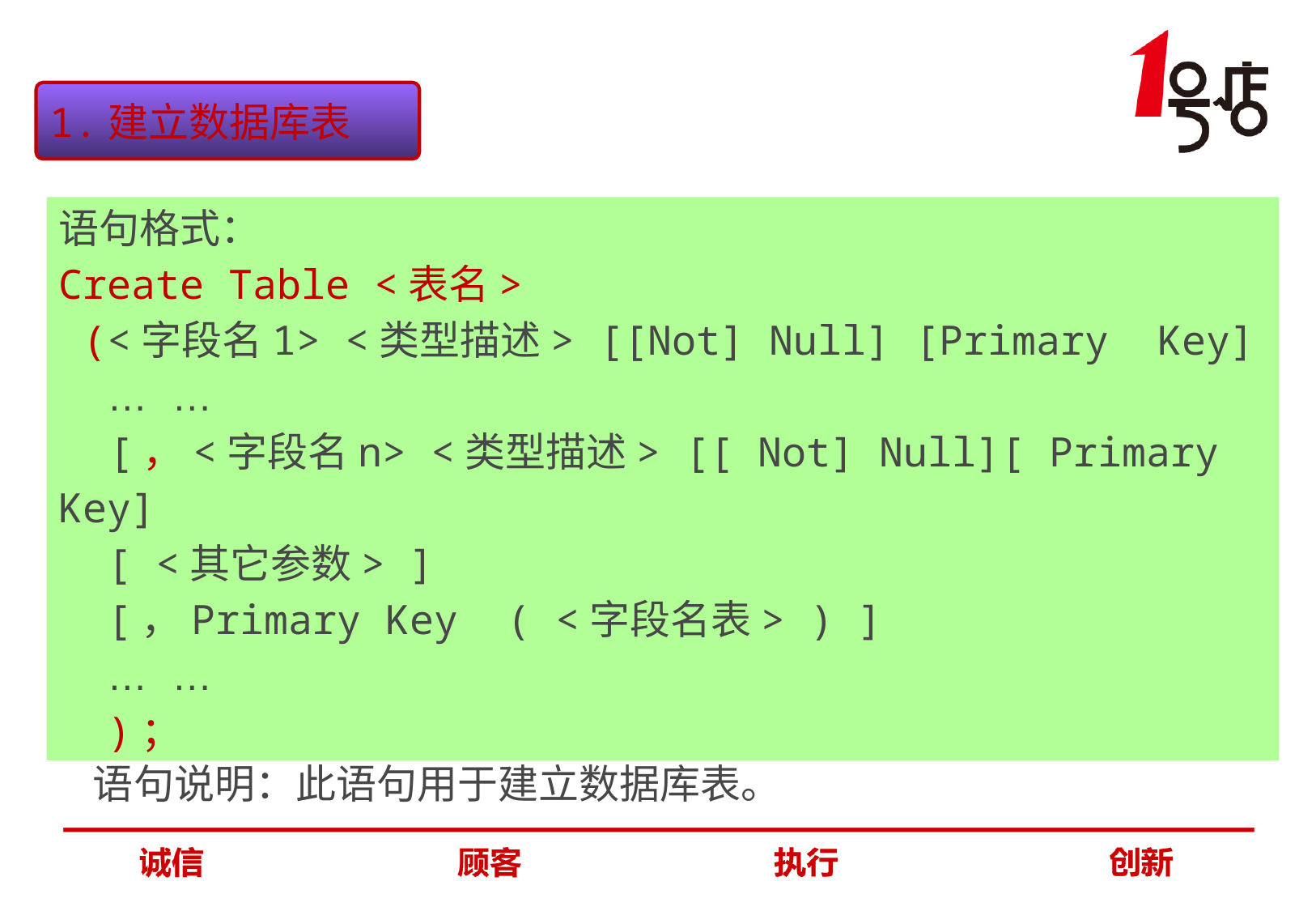

1.建立数据库表
语句格式：
Create Table <表名>
 (<字段名1> <类型描述> [[Not] Null] [Primary  Key]
  … …
　[，<字段名n> <类型描述> [[ Not] Null][ Primary  Key]
  [ <其它参数> ]
  [，Primary Key  ( <字段名表> ) ]
  … …
  )；
语句说明：此语句用于建立数据库表。